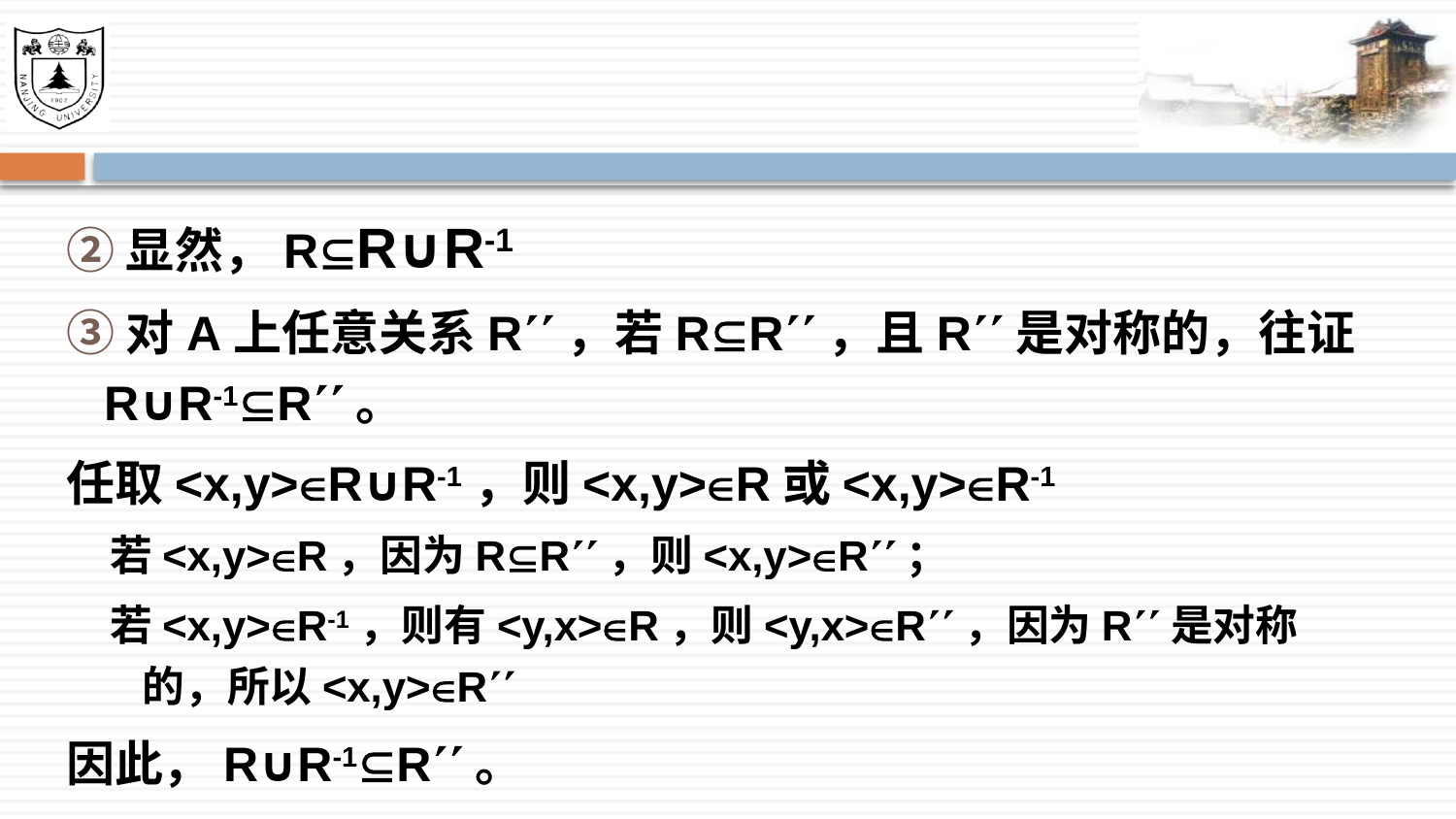

#
②显然，R⊆R∪R-1
③对A上任意关系R′′，若R⊆R′′，且R′′是对称的，往证R∪R-1⊆R′′。
任取<x,y>∈R∪R-1，则<x,y>∈R或<x,y>∈R-1
若<x,y>∈R，因为R⊆R′′，则<x,y>∈R′′；
若<x,y>∈R-1，则有<y,x>∈R，则<y,x>∈R′′，因为R′′是对称的，所以<x,y>∈R′′
因此，R∪R-1⊆R′′。